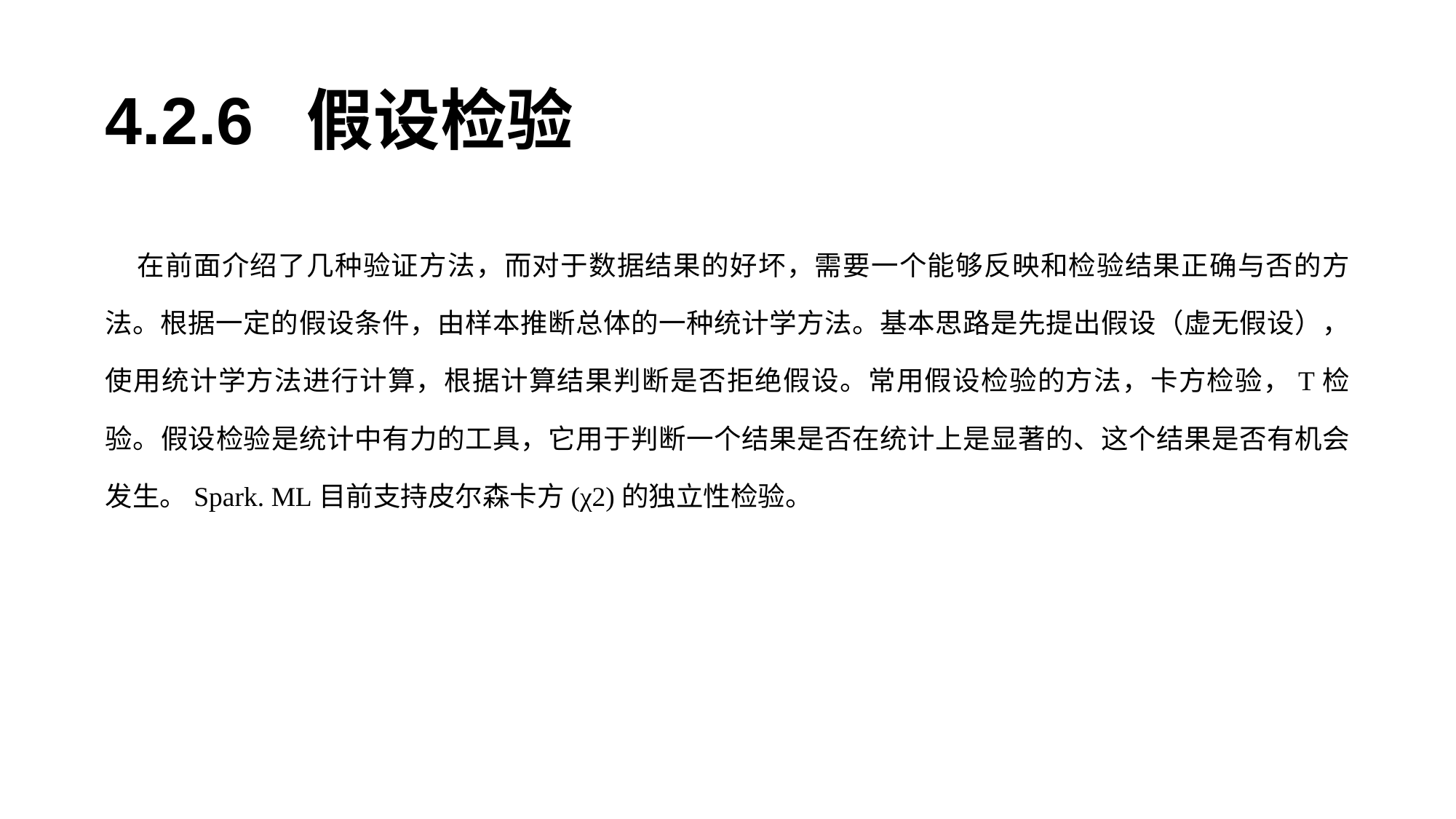

# 4.2.6  假设检验
在前面介绍了几种验证方法，而对于数据结果的好坏，需要一个能够反映和检验结果正确与否的方法。根据一定的假设条件，由样本推断总体的一种统计学方法。基本思路是先提出假设（虚无假设），使用统计学方法进行计算，根据计算结果判断是否拒绝假设。常用假设检验的方法，卡方检验，T检验。假设检验是统计中有力的工具，它用于判断一个结果是否在统计上是显著的、这个结果是否有机会发生。Spark. ML目前支持皮尔森卡方(χ2)的独立性检验。